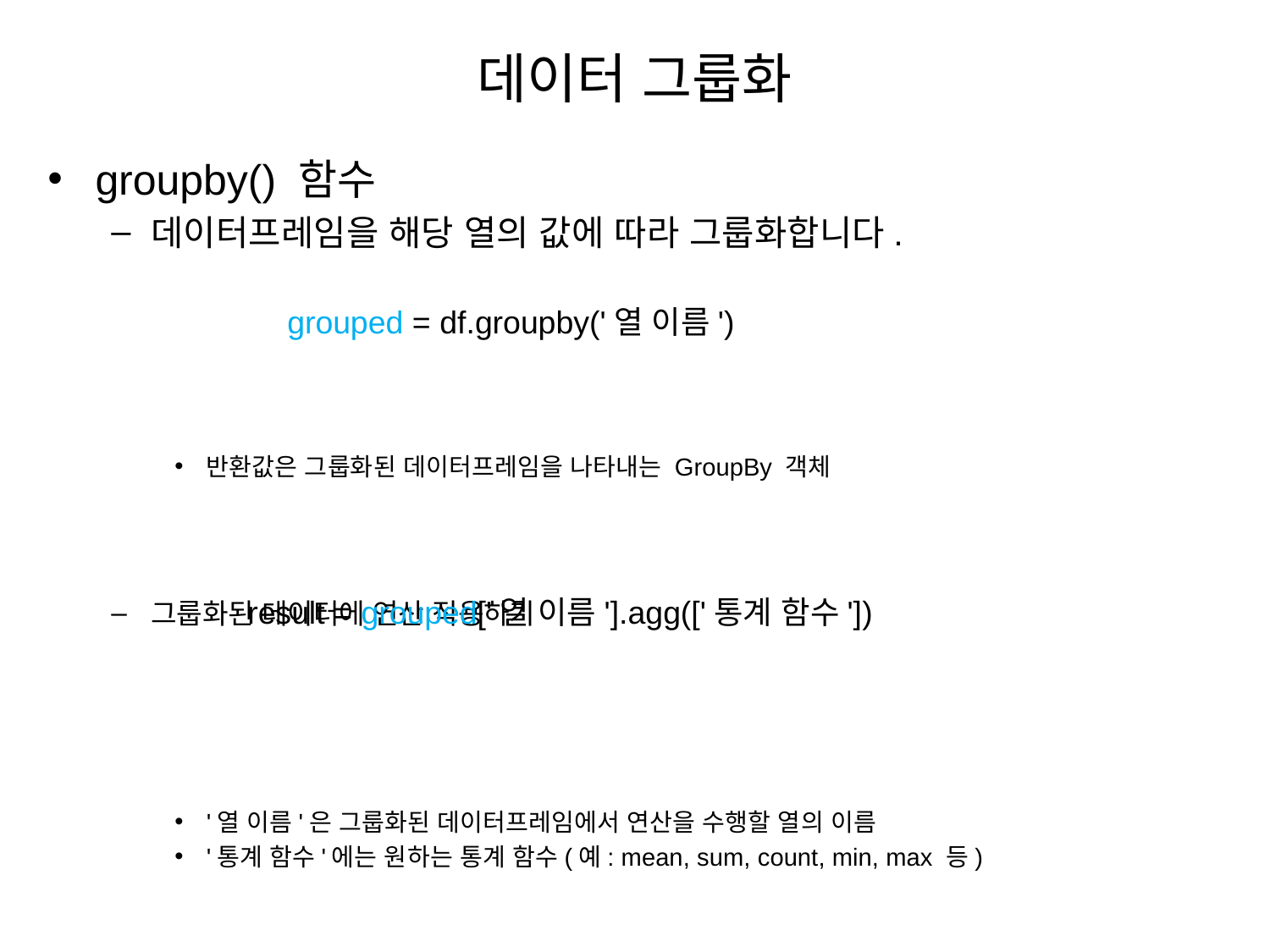

# 데이터 그룹화
groupby() 함수
데이터프레임을 해당 열의 값에 따라 그룹화합니다.

반환값은 그룹화된 데이터프레임을 나타내는 GroupBy 객체

그룹화된 데이터에 연산 적용하기

'열 이름'은 그룹화된 데이터프레임에서 연산을 수행할 열의 이름
'통계 함수'에는 원하는 통계 함수(예: mean, sum, count, min, max 등)

grouped = df.groupby('열 이름')
result = grouped['열 이름'].agg(['통계 함수'])